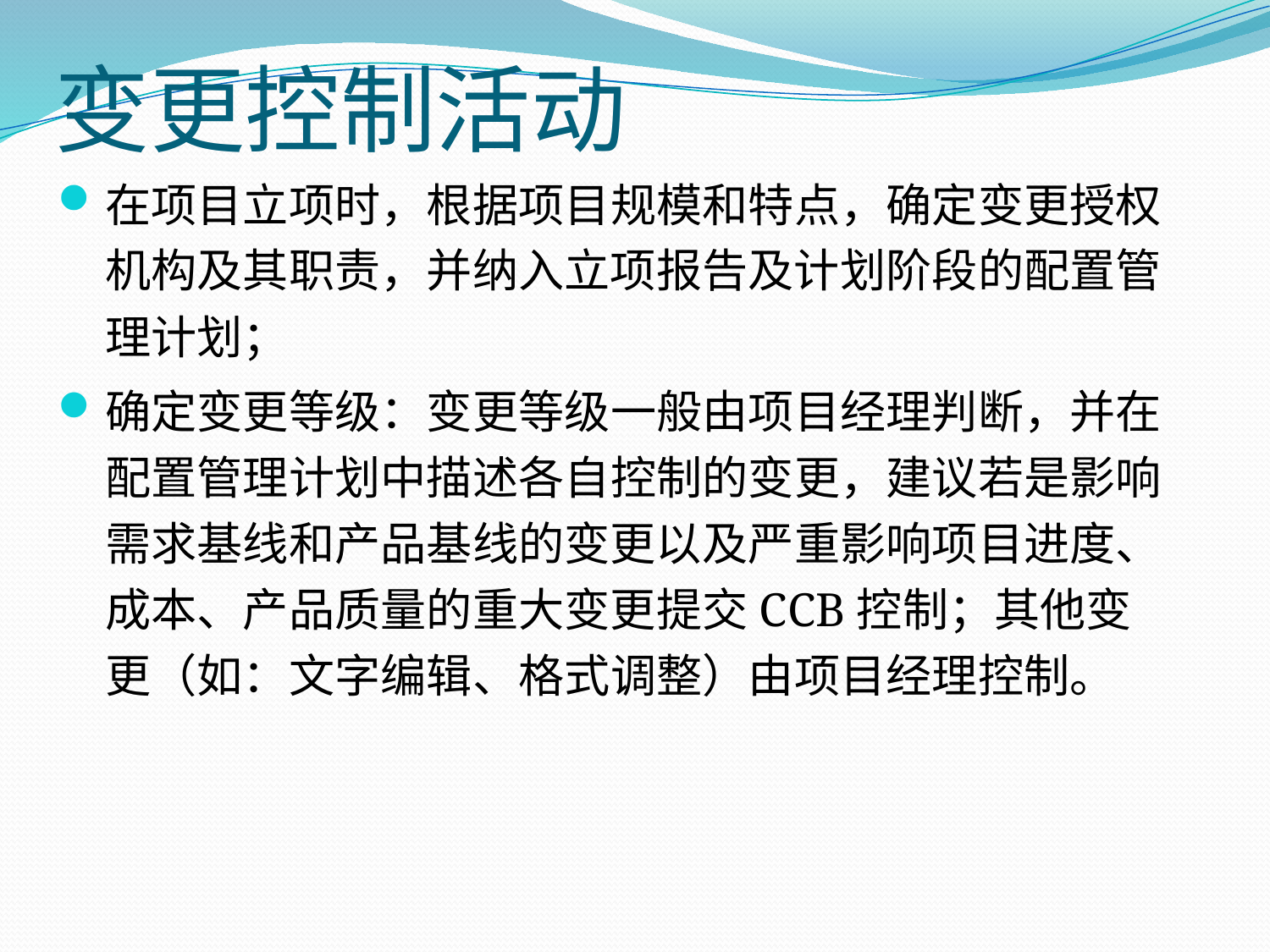

变更控制活动
在项目立项时，根据项目规模和特点，确定变更授权机构及其职责，并纳入立项报告及计划阶段的配置管理计划；
确定变更等级：变更等级一般由项目经理判断，并在配置管理计划中描述各自控制的变更，建议若是影响需求基线和产品基线的变更以及严重影响项目进度、成本、产品质量的重大变更提交CCB控制；其他变更（如：文字编辑、格式调整）由项目经理控制。